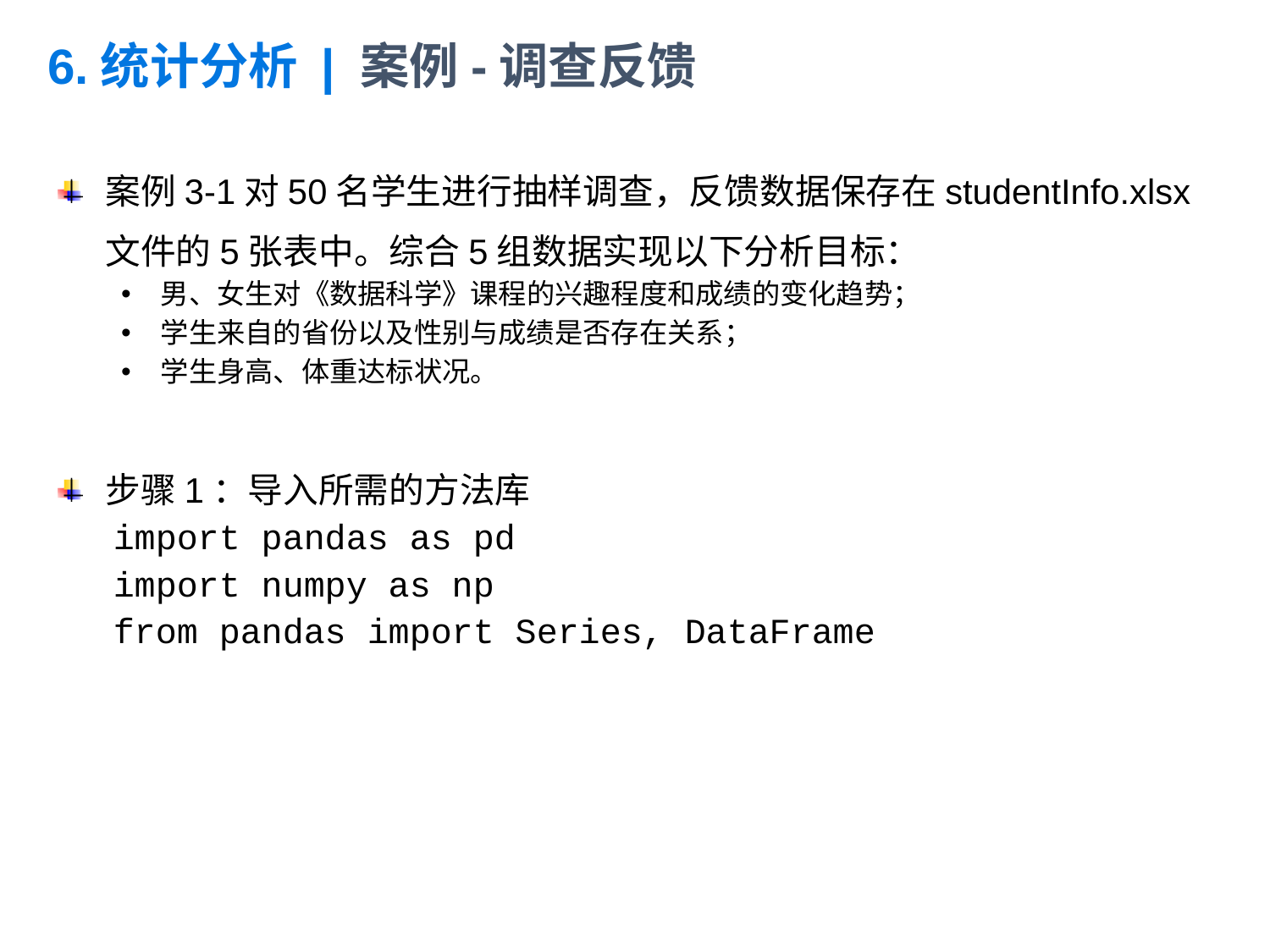

# 6.统计分析 | 案例-调查反馈表分析
案例3-1对50名学生进行抽样调查，反馈数据保存在studentInfo.xlsx文件的5张表中。综合5组数据实现以下分析目标：
男、女生对《数据科学》课程的兴趣程度和成绩的变化趋势；
学生来自的省份以及性别与成绩是否存在关系；
学生身高、体重达标状况。

步骤1：导入所需的方法库
import pandas as pd
import numpy as np
from pandas import Series, DataFrame